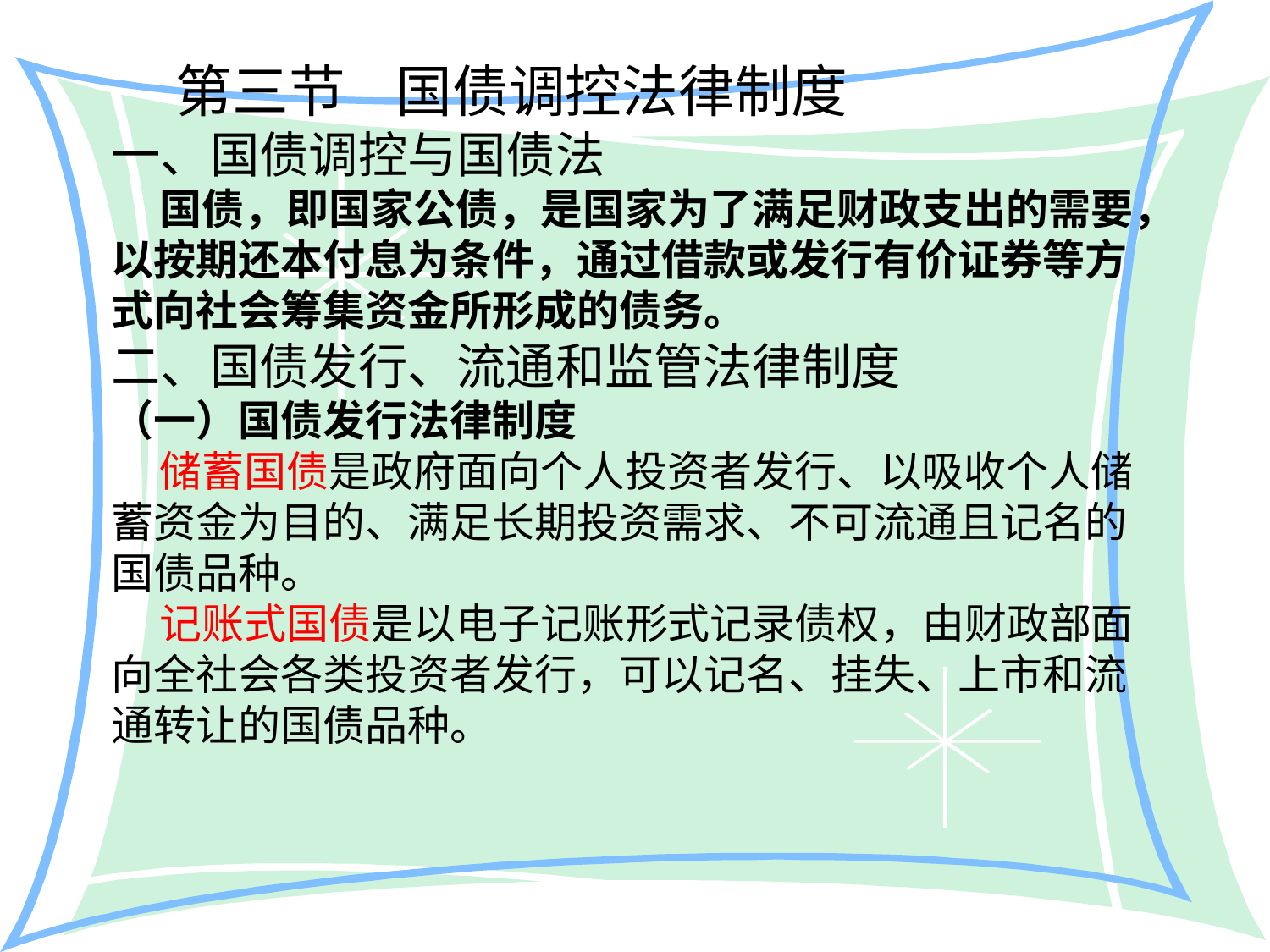

第三节    国债调控法律制度
一、国债调控与国债法
    国债，即国家公债，是国家为了满足财政支出的需要，以按期还本付息为条件，通过借款或发行有价证券等方式向社会筹集资金所形成的债务。
二、国债发行、流通和监管法律制度
（一）国债发行法律制度
    储蓄国债是政府面向个人投资者发行、以吸收个人储蓄资金为目的、满足长期投资需求、不可流通且记名的国债品种。
    记账式国债是以电子记账形式记录债权，由财政部面向全社会各类投资者发行，可以记名、挂失、上市和流通转让的国债品种。